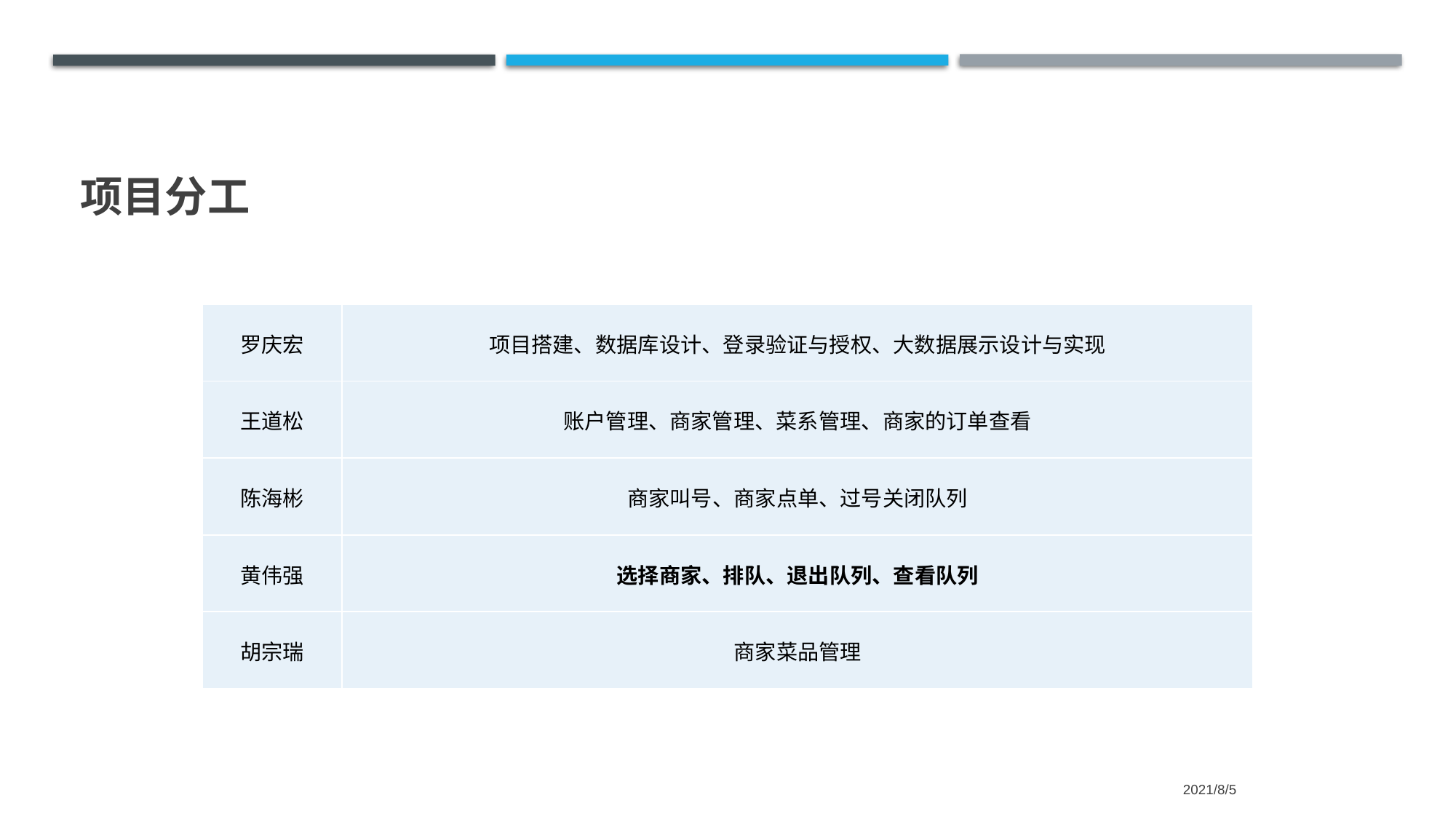

# 项目分工
| 罗庆宏 | 项目搭建、数据库设计、登录验证与授权、大数据展示设计与实现 |
| --- | --- |
| 王道松 | 账户管理、商家管理、菜系管理、商家的订单查看 |
| 陈海彬 | 商家叫号、商家点单、过号关闭队列 |
| 黄伟强 | 选择商家、排队、退出队列、查看队列 |
| 胡宗瑞 | 商家菜品管理 |
2021/8/5